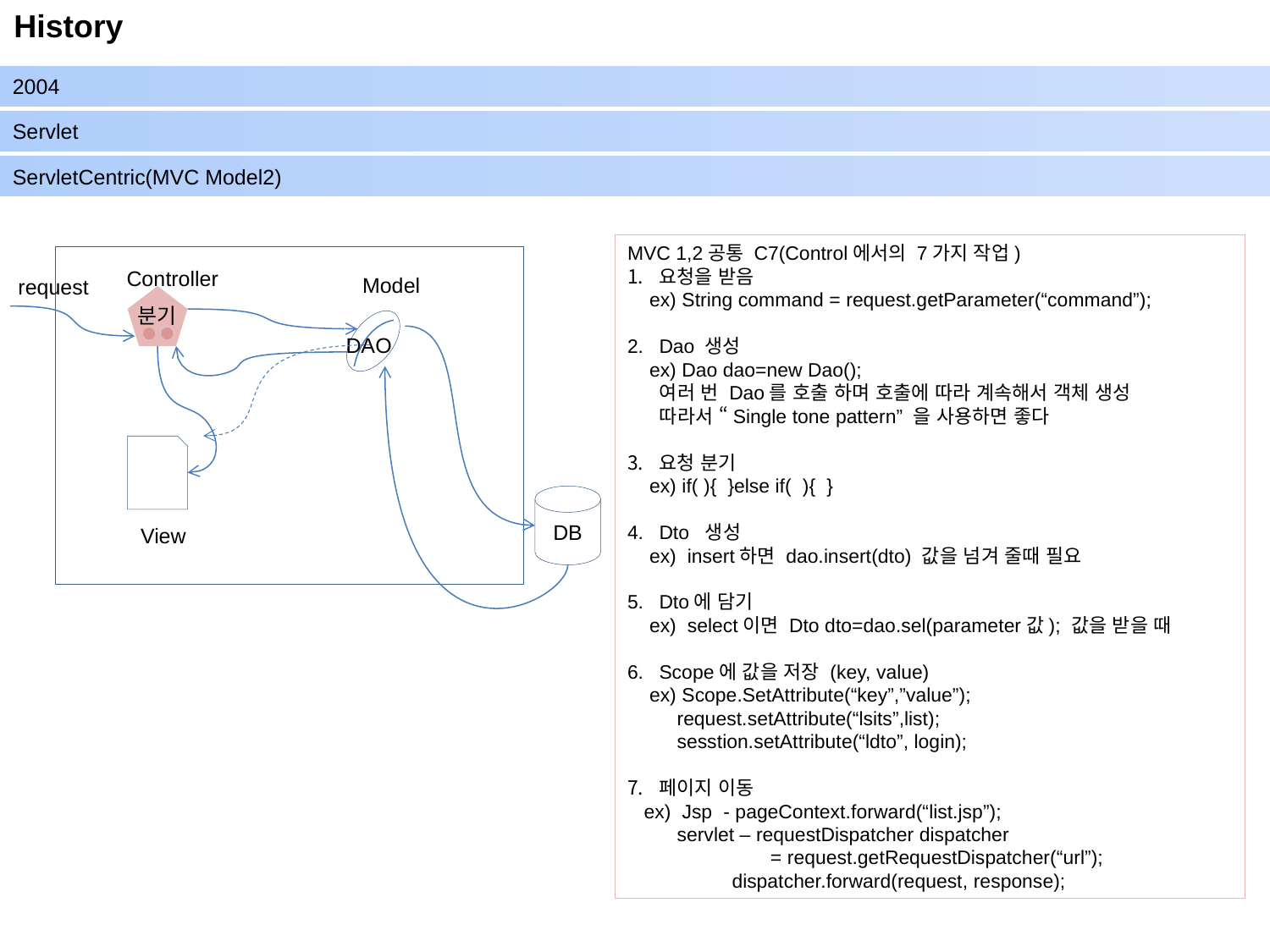

History
2004
Servlet
ServletCentric(MVC Model2)
MVC 1,2공통 C7(Control에서의 7가지 작업)
요청을 받음
    ex) String command = request.getParameter(“command”);

Dao 생성
    ex) Dao dao=new Dao();
     여러 번 Dao를 호출 하며 호출에 따라 계속해서 객체 생성
     따라서 “Single tone pattern” 을 사용하면 좋다

요청 분기
    ex) if( ){  }else if(  ){  }

Dto  생성
    ex)  insert하면 dao.insert(dto) 값을 넘겨 줄때 필요

Dto에 담기
    ex)  select이면 Dto dto=dao.sel(parameter값); 값을 받을 때

Scope에 값을 저장 (key, value)
    ex) Scope.SetAttribute(“key”,”value”);
         request.setAttribute(“lsits”,list);
         sesstion.setAttribute(“ldto”, login);

페이지 이동
   ex)  Jsp  - pageContext.forward(“list.jsp”);
         servlet – requestDispatcher dispatcher
                          = request.getRequestDispatcher(“url”);
                   dispatcher.forward(request, response);

Controller
Model
request

분기

DAO

DB
View